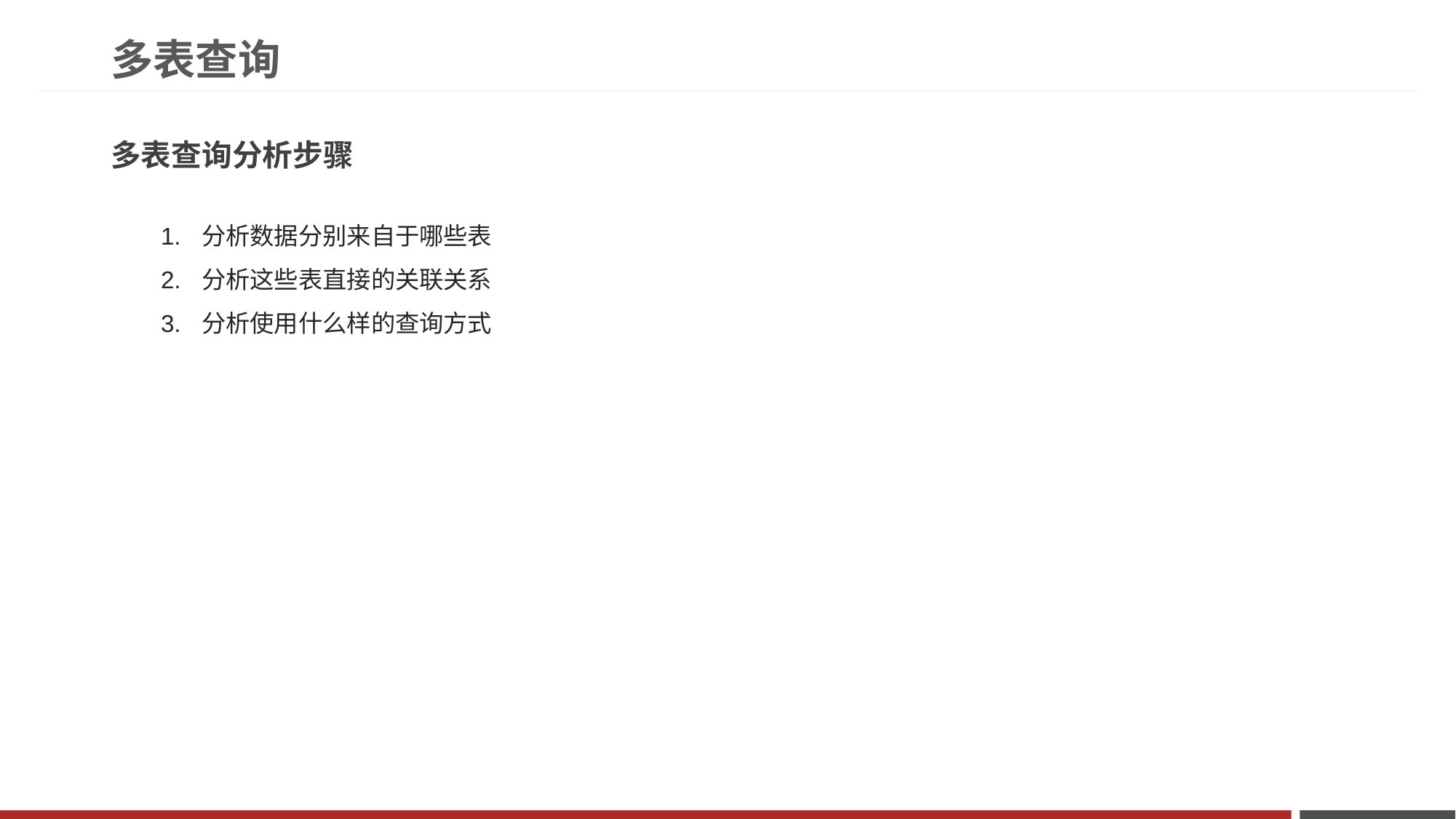

多表查询
多表查询分析步骤
分析数据分别来自于哪些表
分析这些表直接的关联关系
分析使用什么样的查询方式